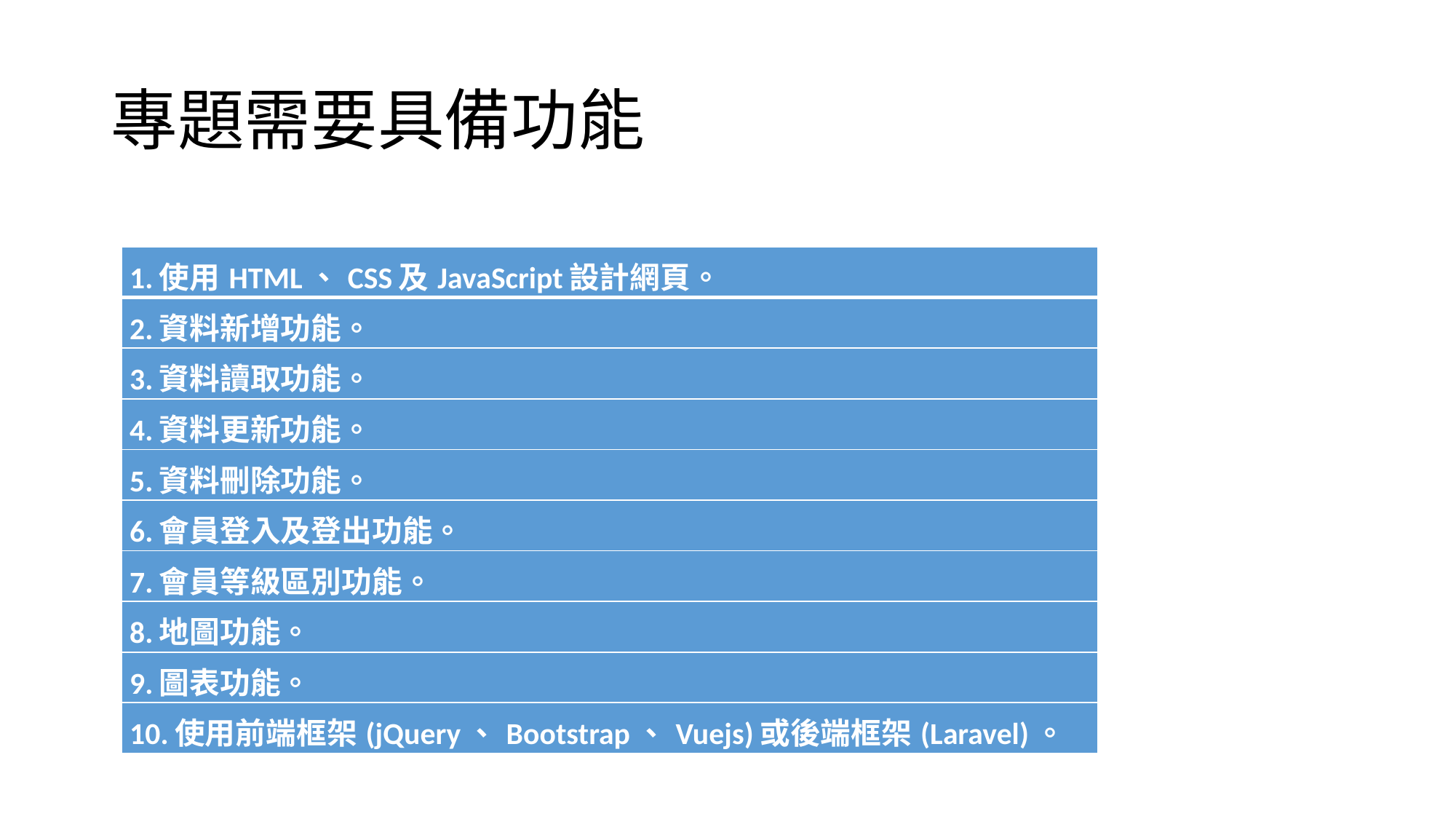

# 專題需要具備功能
| 1.使用HTML、CSS及JavaScript設計網頁。 |
| --- |
| 2.資料新增功能。 |
| 3.資料讀取功能。 |
| 4.資料更新功能。 |
| 5.資料刪除功能。 |
| 6.會員登入及登出功能。 |
| 7.會員等級區別功能。 |
| 8.地圖功能。 |
| 9.圖表功能。 |
| 10.使用前端框架(jQuery、Bootstrap、Vuejs)或後端框架(Laravel)。 |